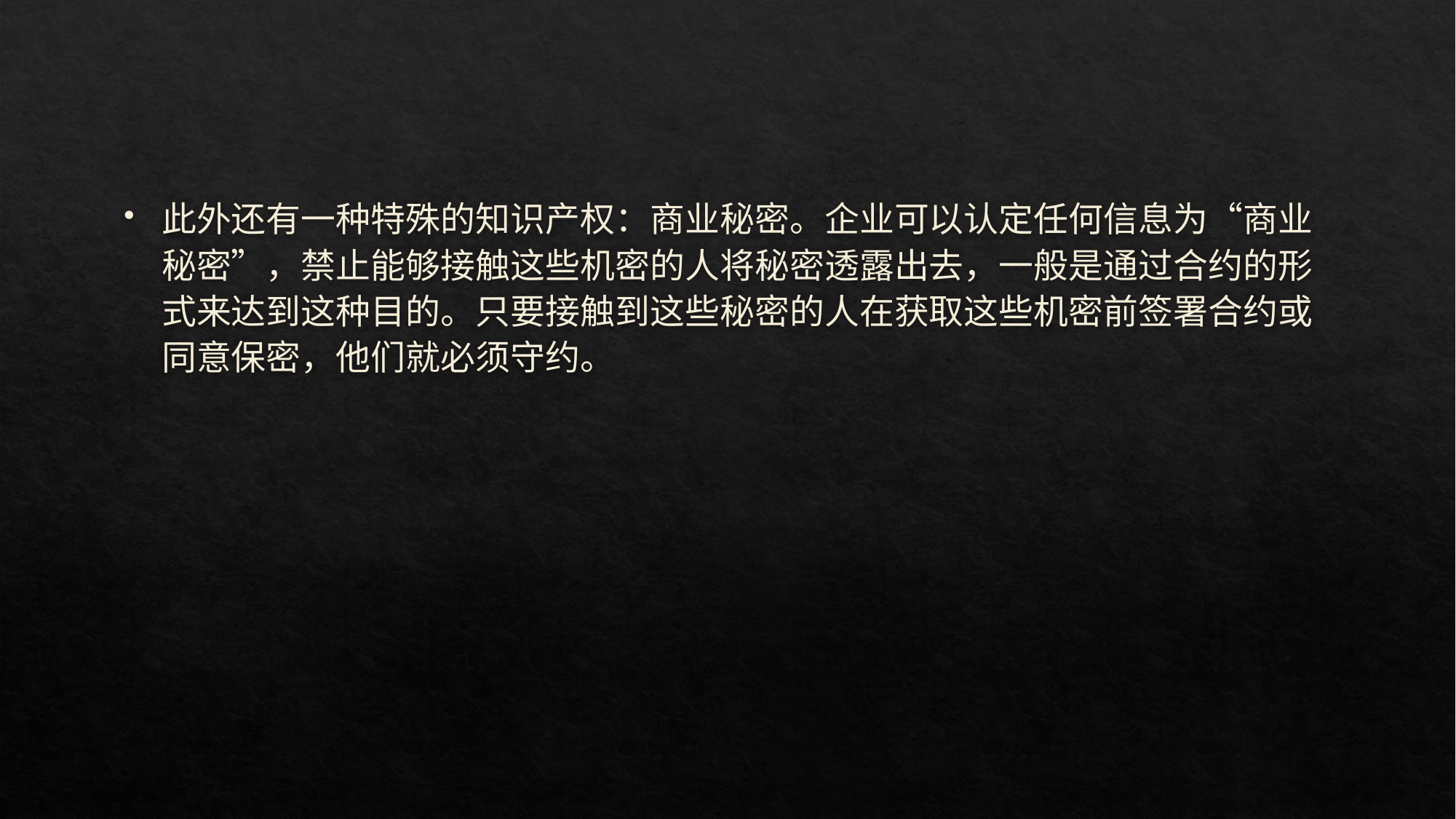

#
此外还有一种特殊的知识产权：商业秘密。企业可以认定任何信息为“商业秘密”，禁止能够接触这些机密的人将秘密透露出去，一般是通过合约的形式来达到这种目的。只要接触到这些秘密的人在获取这些机密前签署合约或同意保密，他们就必须守约。